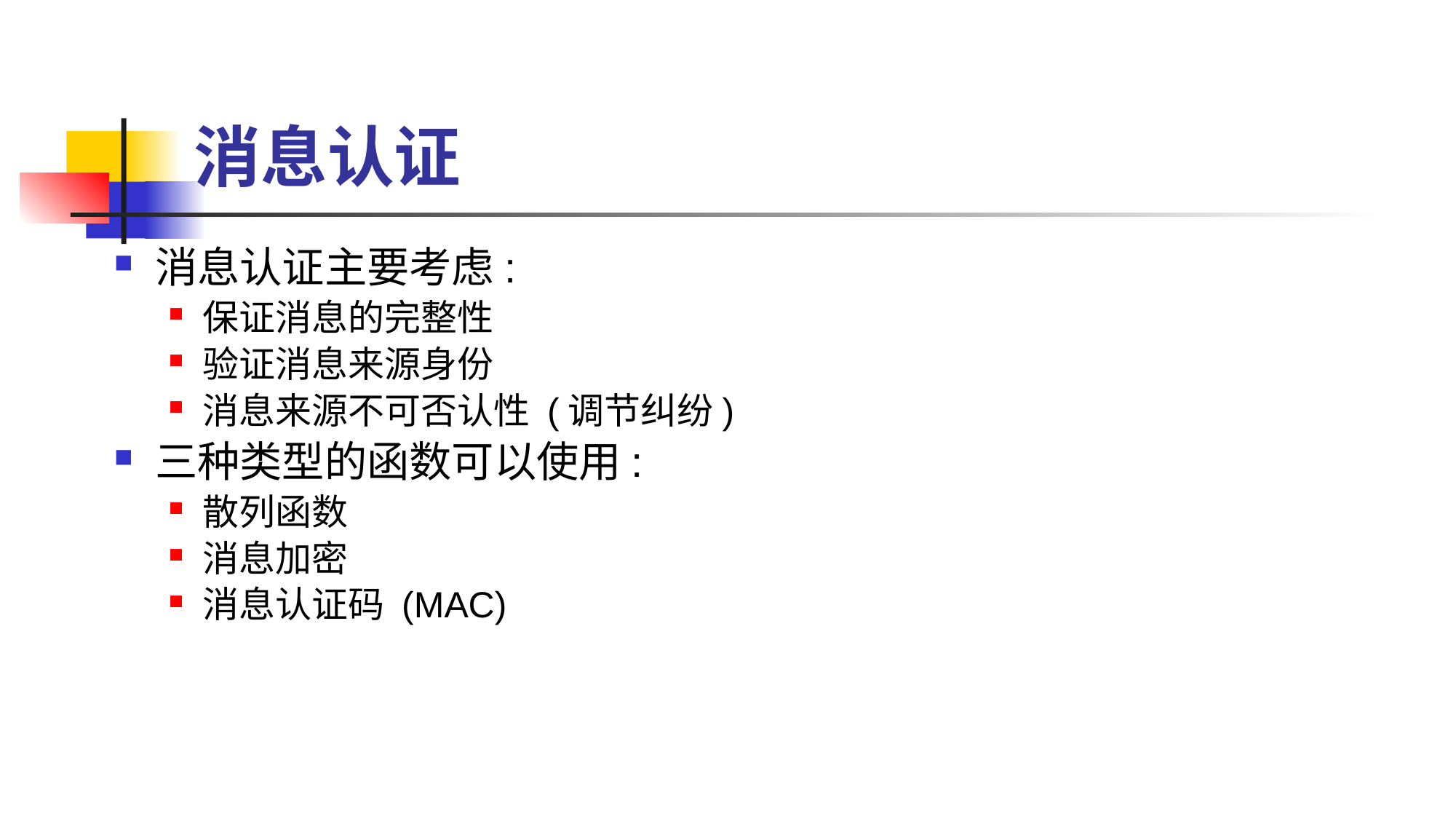

# 消息认证
消息认证主要考虑:
保证消息的完整性
验证消息来源身份
消息来源不可否认性 (调节纠纷)
三种类型的函数可以使用:
散列函数
消息加密
消息认证码 (MAC)